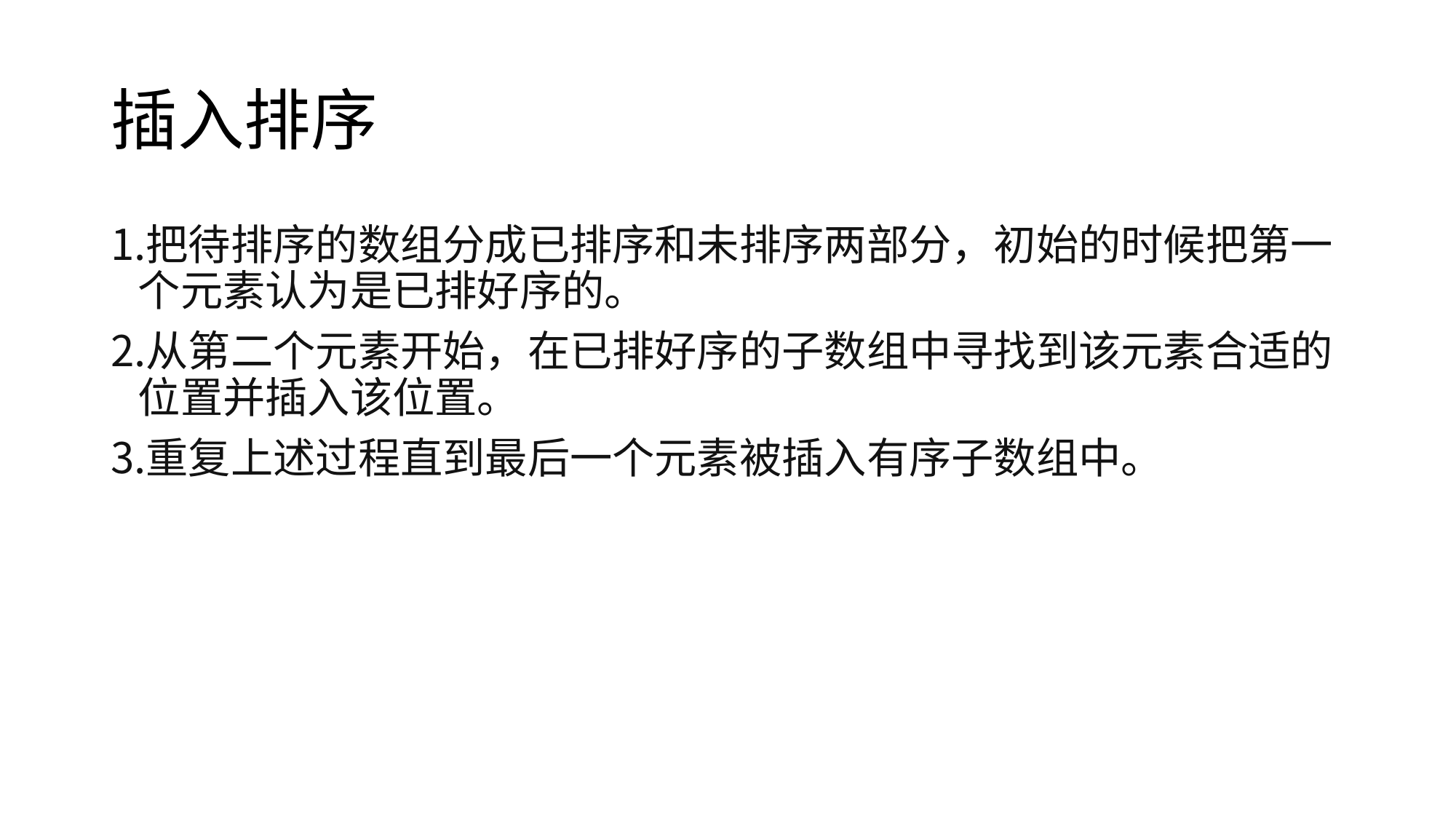

# 插入排序
把待排序的数组分成已排序和未排序两部分，初始的时候把第一个元素认为是已排好序的。
从第二个元素开始，在已排好序的子数组中寻找到该元素合适的位置并插入该位置。
重复上述过程直到最后一个元素被插入有序子数组中。